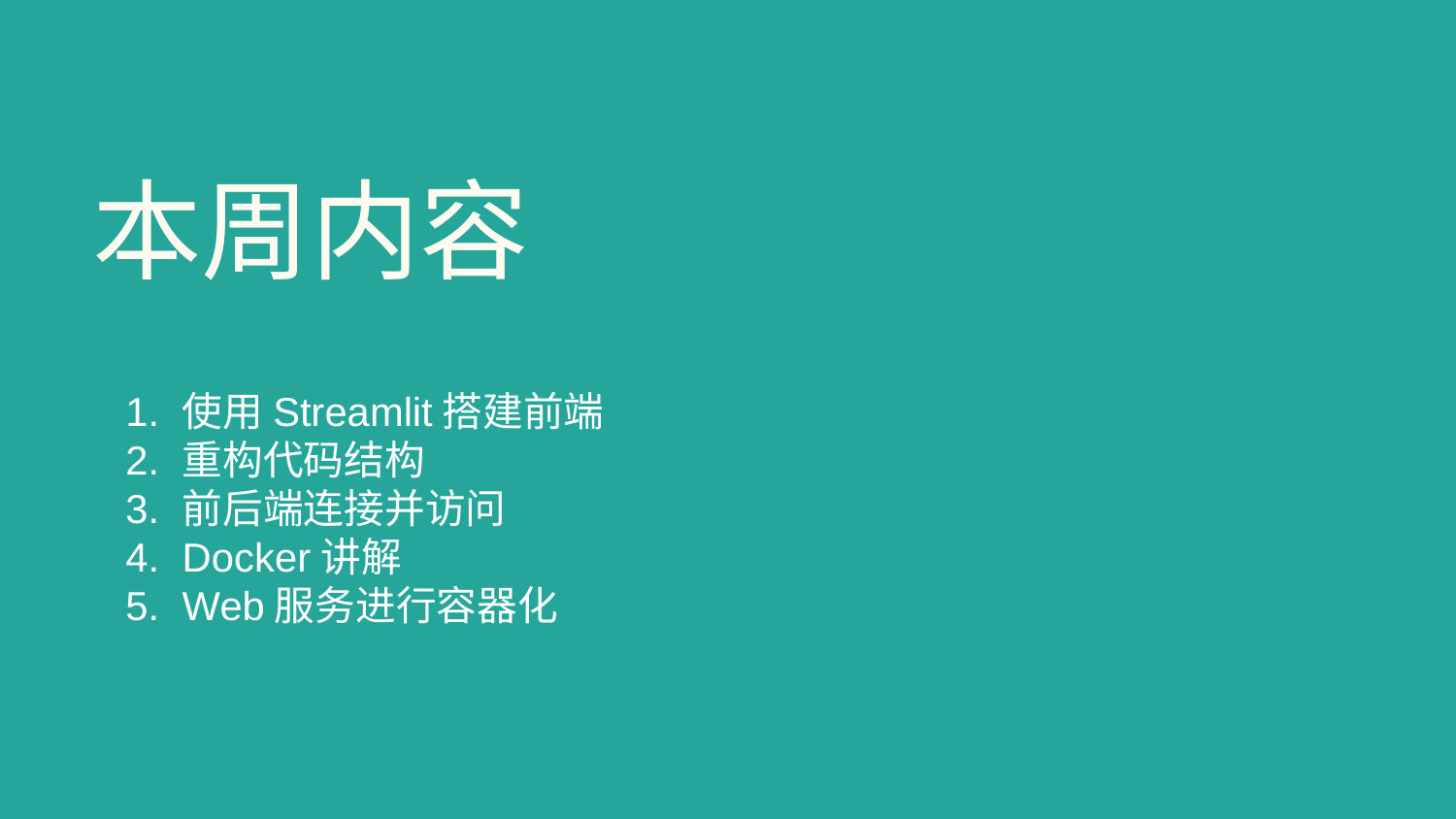

# 本周内容

使用Streamlit搭建前端
重构代码结构
前后端连接并访问
Docker讲解
Web服务进行容器化